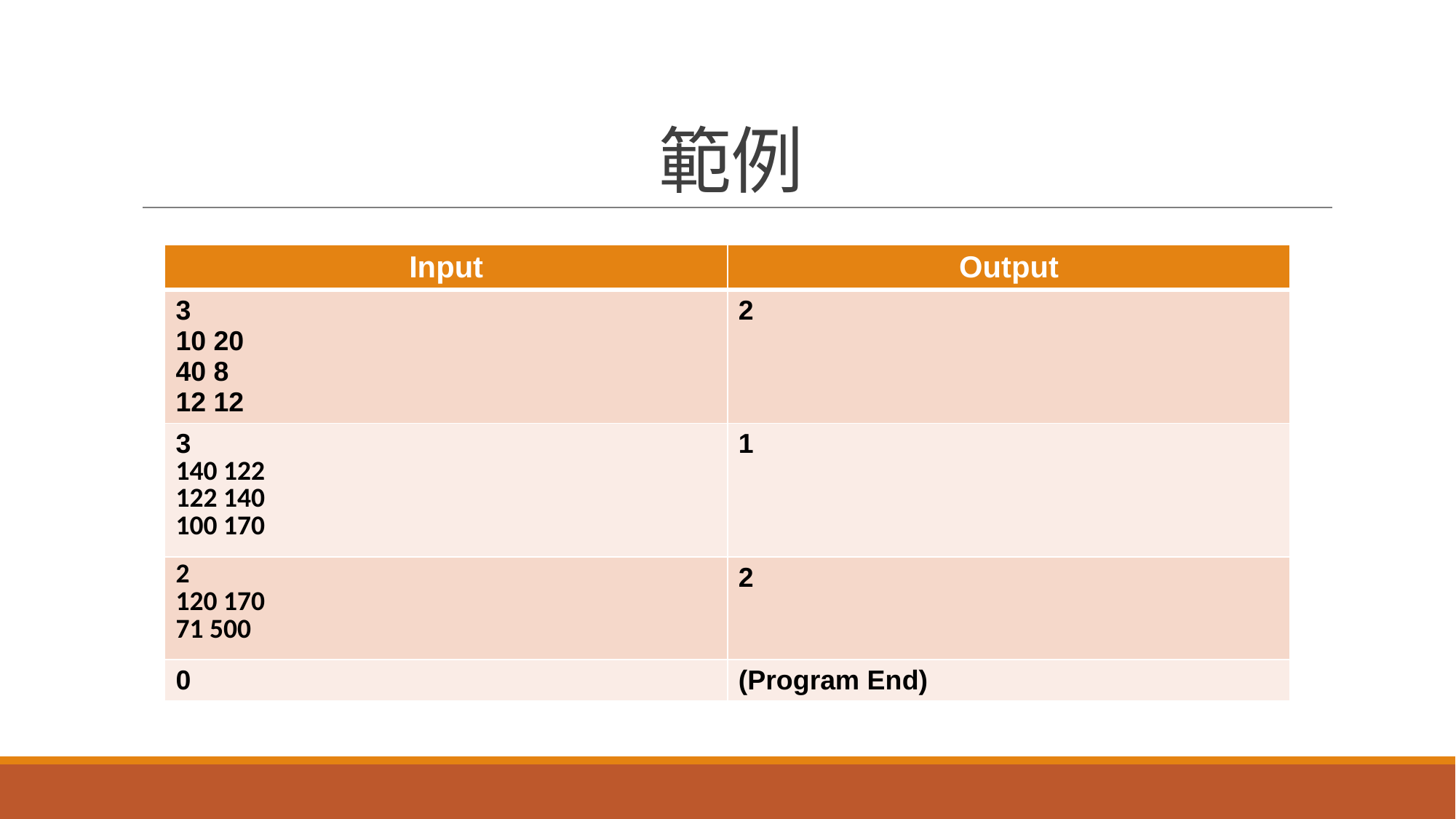

# 範例
| Input | Output |
| --- | --- |
| 3 10 20 40 8 12 12 | 2 |
| 3 140 122 122 140 100 170 | 1 |
| 2 120 170 71 500 | 2 |
| 0 | (Program End) |